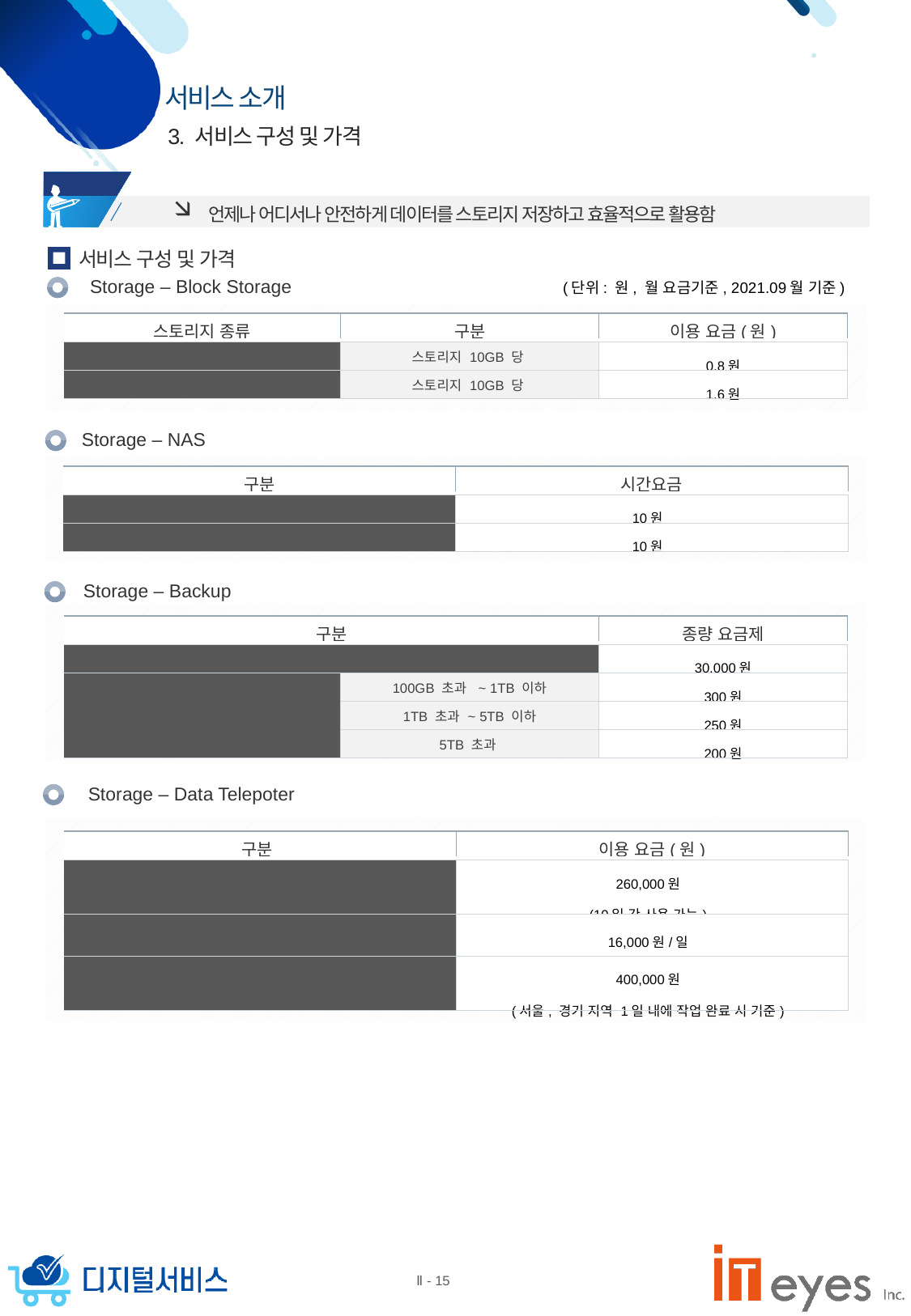

3. 서비스 구성 및 가격
 언제나 어디서나 안전하게 데이터를 스토리지 저장하고 효율적으로 활용함
서비스 구성 및 가격

Storage – Block Storage

(단위: 원, 월 요금기준, 2021.09월 기준)

| 스토리지 종류 | 구분 | 이용 요금(원) |
| --- | --- | --- |
|  |  |  |
| HDD | 스토리지 10GB 당 | 0.8원 |
| SSD | 스토리지 10GB 당 | 1.6원 |
Storage – NAS

| 구분 | 시간요금 |
| --- | --- |
|  |  |
| 기본 용량 100GB | 10원 |
| 추가 용량 100GB 당 | 10원 |
Storage – Backup

| 구분 |  | 종량 요금제 |
| --- | --- | --- |
|  |  |  |
| PUT, COPY, POST 또는 LIST 요청 |  | 30,000원 |
| 추가 용량 1G 당 | 100GB 초과 ~ 1TB 이하 | 300원 |
|  | 1TB 초과 ~ 5TB 이하 | 250원 |
|  | 5TB 초과 | 200원 |
Storage – Data Telepoter

| 구분 | 이용 요금(원) |
| --- | --- |
|  |  |
| 어플라이언스 대여 요금 | 260,000원 (10일 간 사용 가능) |
| 대여일 추가 (10일 이후 일단위로 추가 가능) | 16,000원/일 |
| 기술지원 서비스 추가 (어플라이언스 전달 포함) | 400,000원 (서울, 경기 지역 1일 내에 작업 완료 시 기준) |